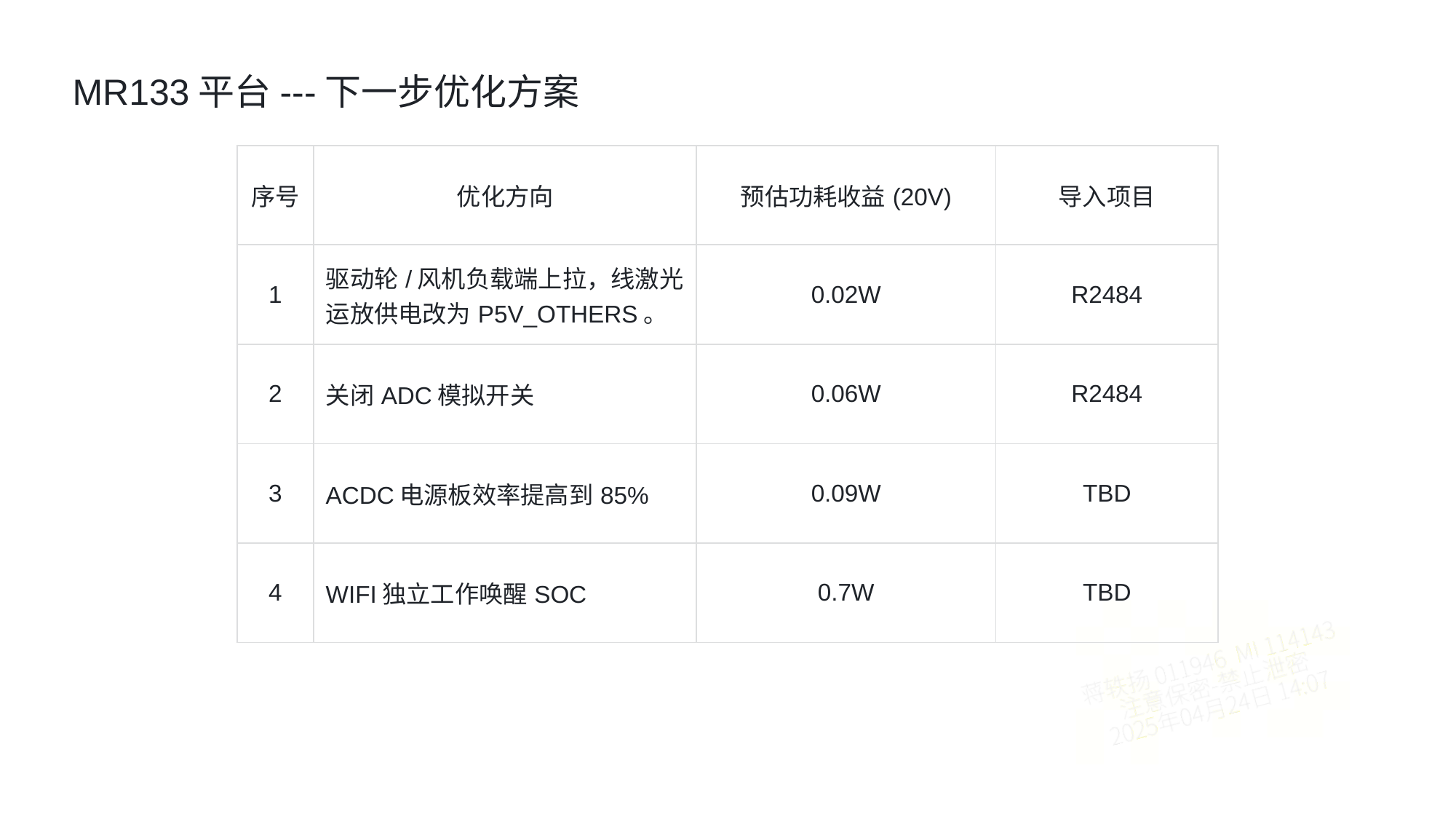

MR133平台---下一步优化方案
| 序号 | 优化方向 | 预估功耗收益(20V) | 导入项目 |
| --- | --- | --- | --- |
| 1 | 驱动轮/风机负载端上拉，线激光运放供电改为P5V\_OTHERS。 | 0.02W | R2484 |
| 2 | 关闭ADC模拟开关 | 0.06W | R2484 |
| 3 | ACDC电源板效率提高到85% | 0.09W | TBD |
| 4 | WIFI独立工作唤醒SOC | 0.7W | TBD |